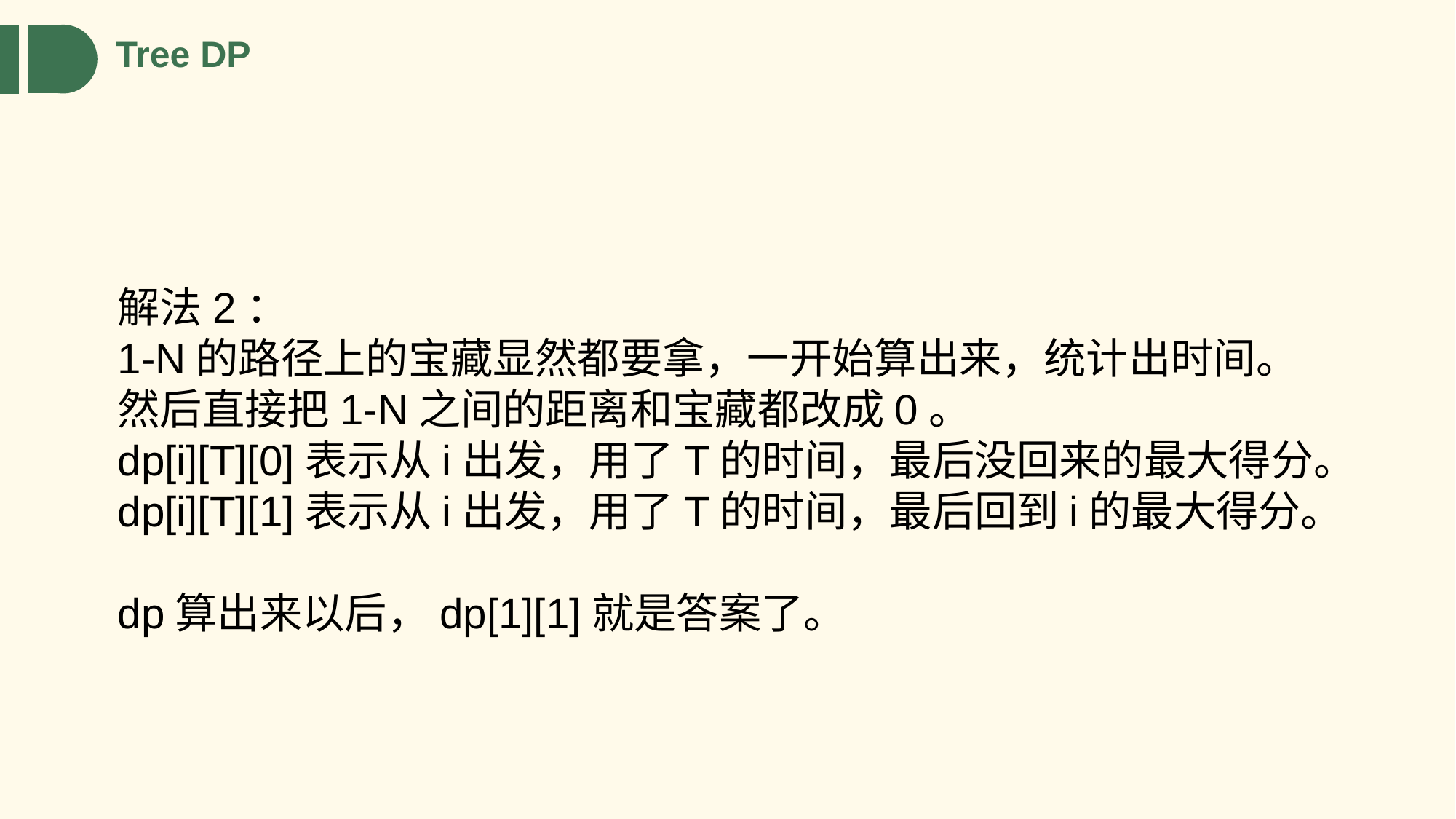

Tree DP
解法2：
1-N的路径上的宝藏显然都要拿，一开始算出来，统计出时间。然后直接把1-N之间的距离和宝藏都改成0。
dp[i][T][0]表示从i出发，用了T的时间，最后没回来的最大得分。
dp[i][T][1]表示从i出发，用了T的时间，最后回到i的最大得分。

dp算出来以后，dp[1][1]就是答案了。